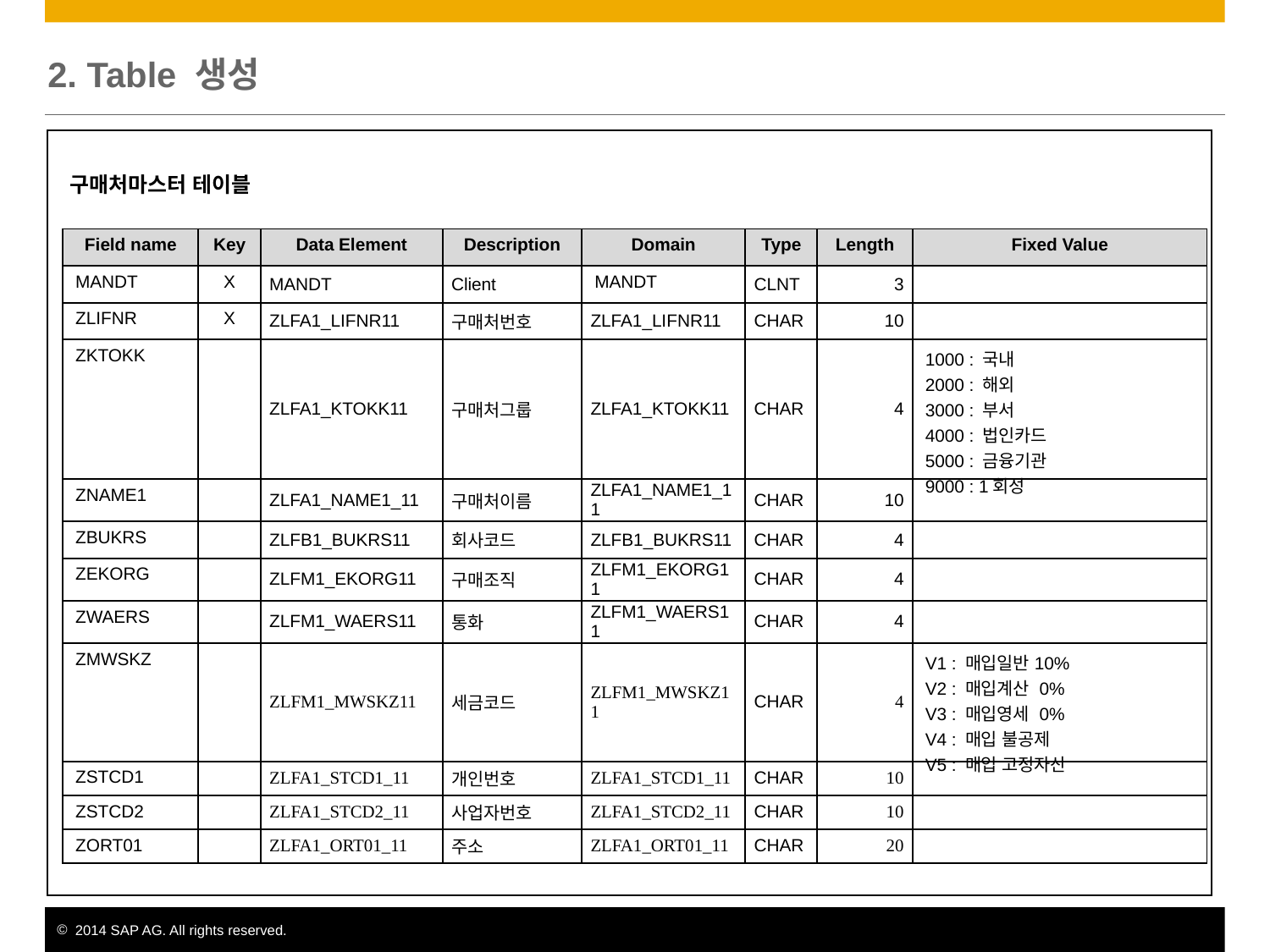

# 2. Table 생성
|  |
| --- |
구매처마스터 테이블
| Field name | Key | Data Element | Description | Domain | Type | Length | Fixed Value |
| --- | --- | --- | --- | --- | --- | --- | --- |
| MANDT | X | MANDT | Client | MANDT | CLNT | 3 |  |
| ZLIFNR | X | ZLFA1\_LIFNR11 | 구매처번호 | ZLFA1\_LIFNR11 | CHAR | 10 |  |
| ZKTOKK |  | ZLFA1\_KTOKK11 | 구매처그룹 | ZLFA1\_KTOKK11 | CHAR | 4 | 1000 : 국내 2000 : 해외 3000 : 부서 4000 : 법인카드 5000 : 금융기관 9000 : 1회성 |
| ZNAME1 |  | ZLFA1\_NAME1\_11 | 구매처이름 | ZLFA1\_NAME1\_11 | CHAR | 10 |  |
| ZBUKRS |  | ZLFB1\_BUKRS11 | 회사코드 | ZLFB1\_BUKRS11 | CHAR | 4 |  |
| ZEKORG |  | ZLFM1\_EKORG11 | 구매조직 | ZLFM1\_EKORG11 | CHAR | 4 |  |
| ZWAERS |  | ZLFM1\_WAERS11 | 통화 | ZLFM1\_WAERS11 | CHAR | 4 |  |
| ZMWSKZ |  | ZLFM1\_MWSKZ11 | 세금코드 | ZLFM1\_MWSKZ11 | CHAR | 4 | V1 : 매입일반10% V2 : 매입계산 0% V3 : 매입영세 0% V4 : 매입 불공제 V5 : 매입 고정자산 |
| ZSTCD1 |  | ZLFA1\_STCD1\_11 | 개인번호 | ZLFA1\_STCD1\_11 | CHAR | 10 |  |
| ZSTCD2 |  | ZLFA1\_STCD2\_11 | 사업자번호 | ZLFA1\_STCD2\_11 | CHAR | 10 |  |
| ZORT01 |  | ZLFA1\_ORT01\_11 | 주소 | ZLFA1\_ORT01\_11 | CHAR | 20 |  |